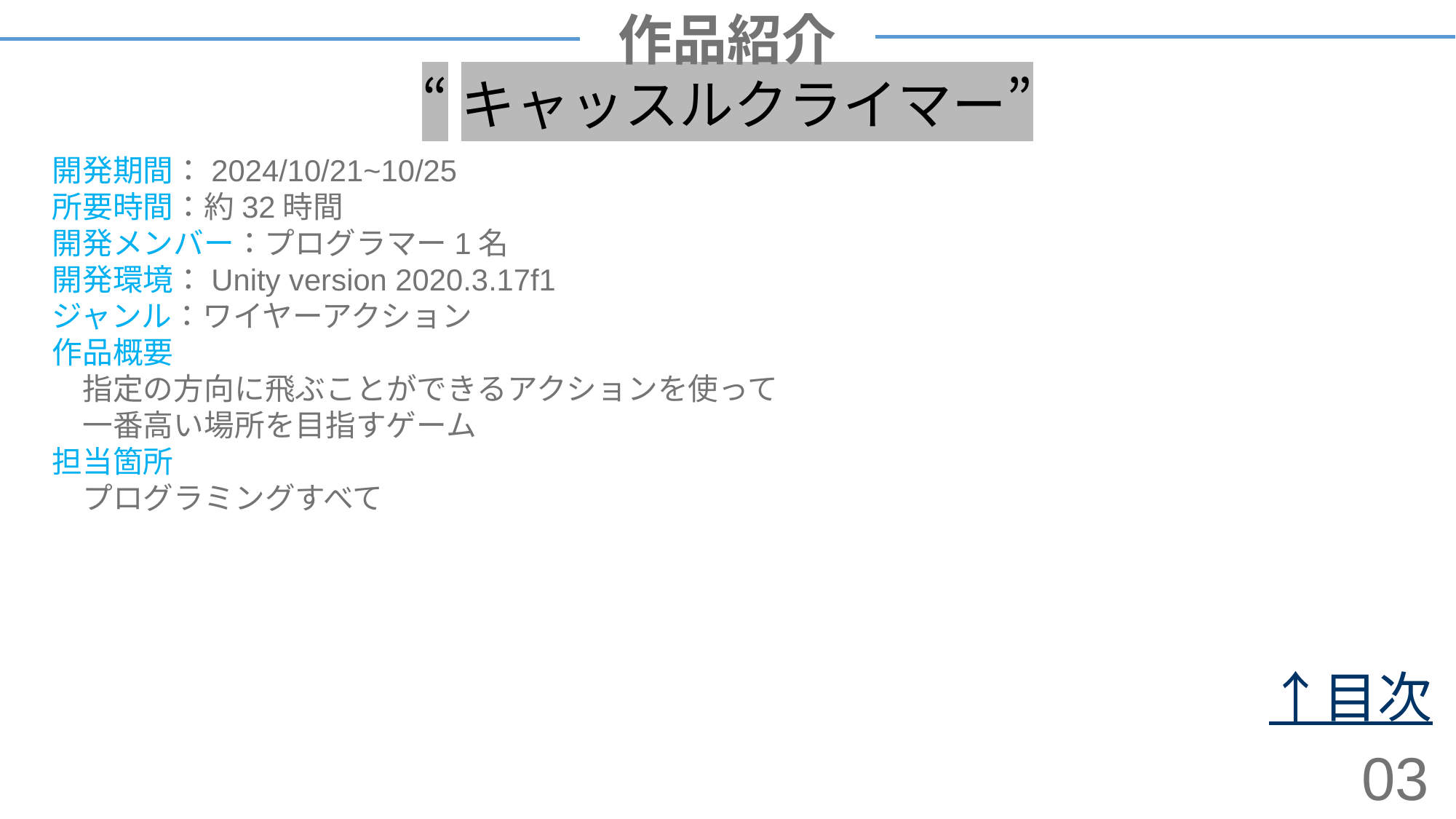

作品紹介
# “キャッスルクライマー”
開発期間：2024/10/21~10/25
所要時間：約32時間
開発メンバー：プログラマー1名
開発環境：Unity version 2020.3.17f1
ジャンル：ワイヤーアクション
作品概要
　指定の方向に飛ぶことができるアクションを使って
　一番高い場所を目指すゲーム
担当箇所
　プログラミングすべて
↑目次
03